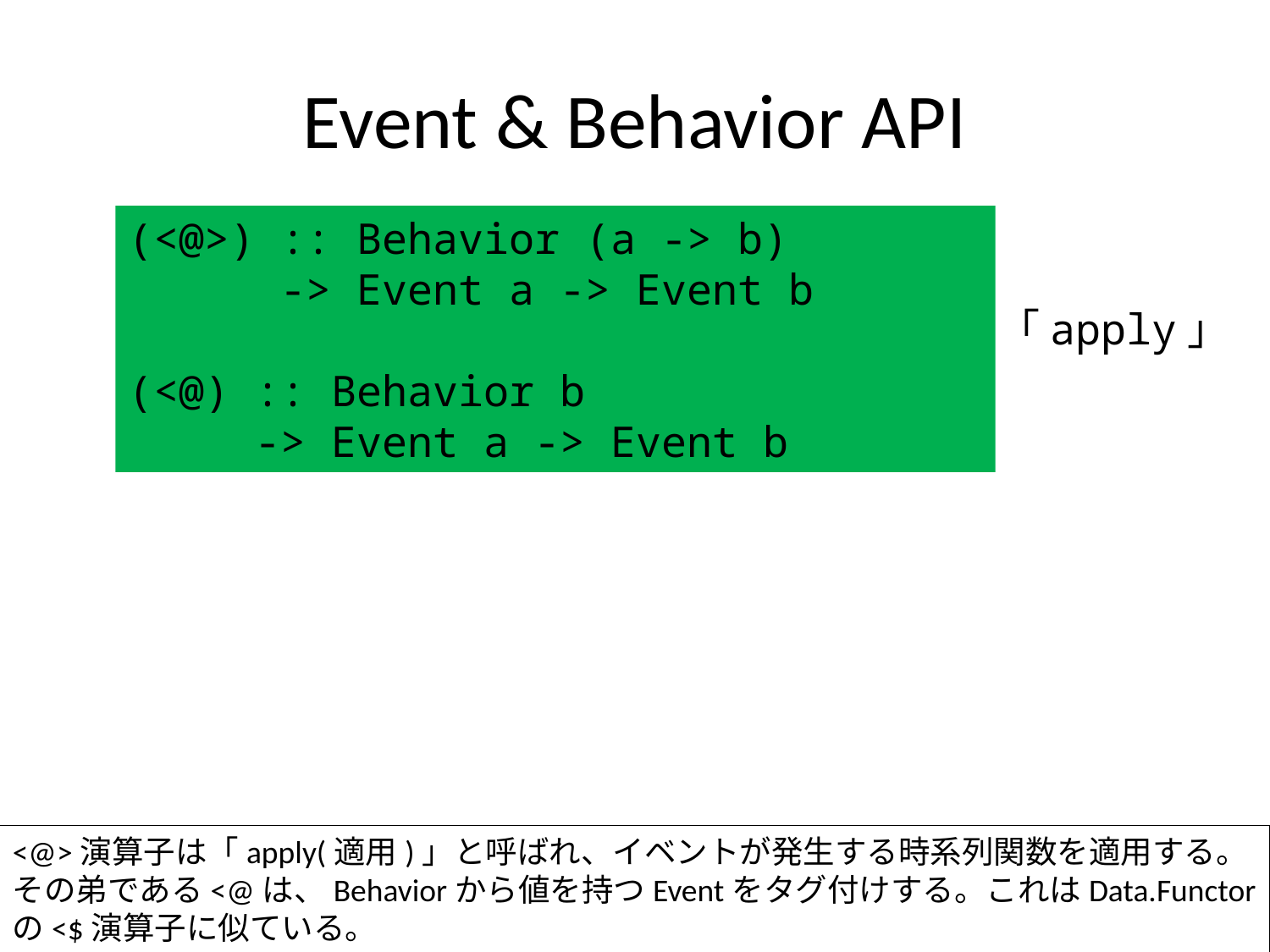

# Event & Behavior API
(<@>) :: Behavior (a -> b)
      -> Event a -> Event b

(<@) :: Behavior b
     -> Event a -> Event b
「apply」
<@>演算子は「apply(適用)」と呼ばれ、イベントが発生する時系列関数を適用する。
その弟である<@は、Behaviorから値を持つEventをタグ付けする。これはData.Functorの<$演算子に似ている。